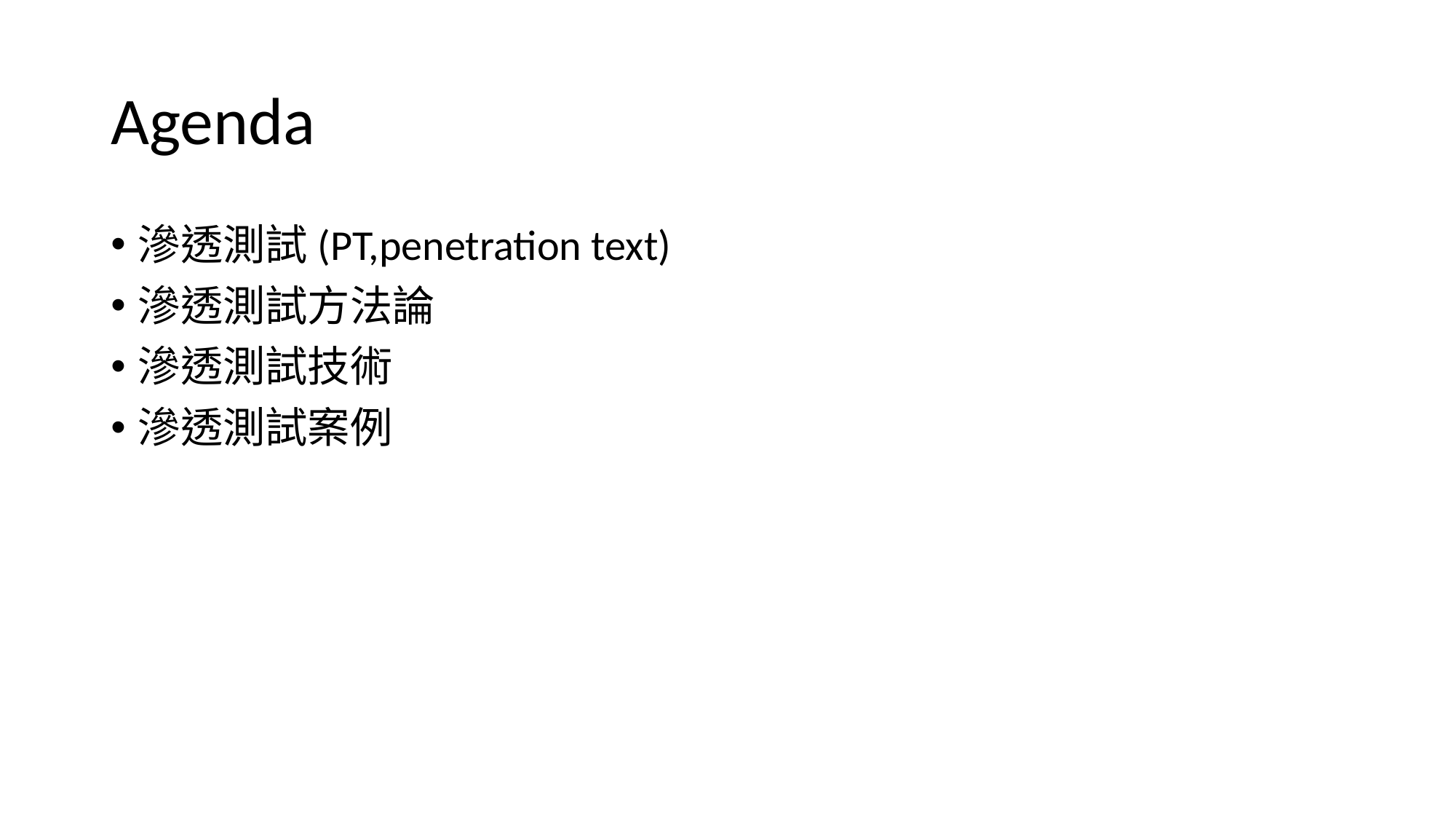

# Agenda
滲透測試(PT,penetration text)
滲透測試方法論
滲透測試技術
滲透測試案例